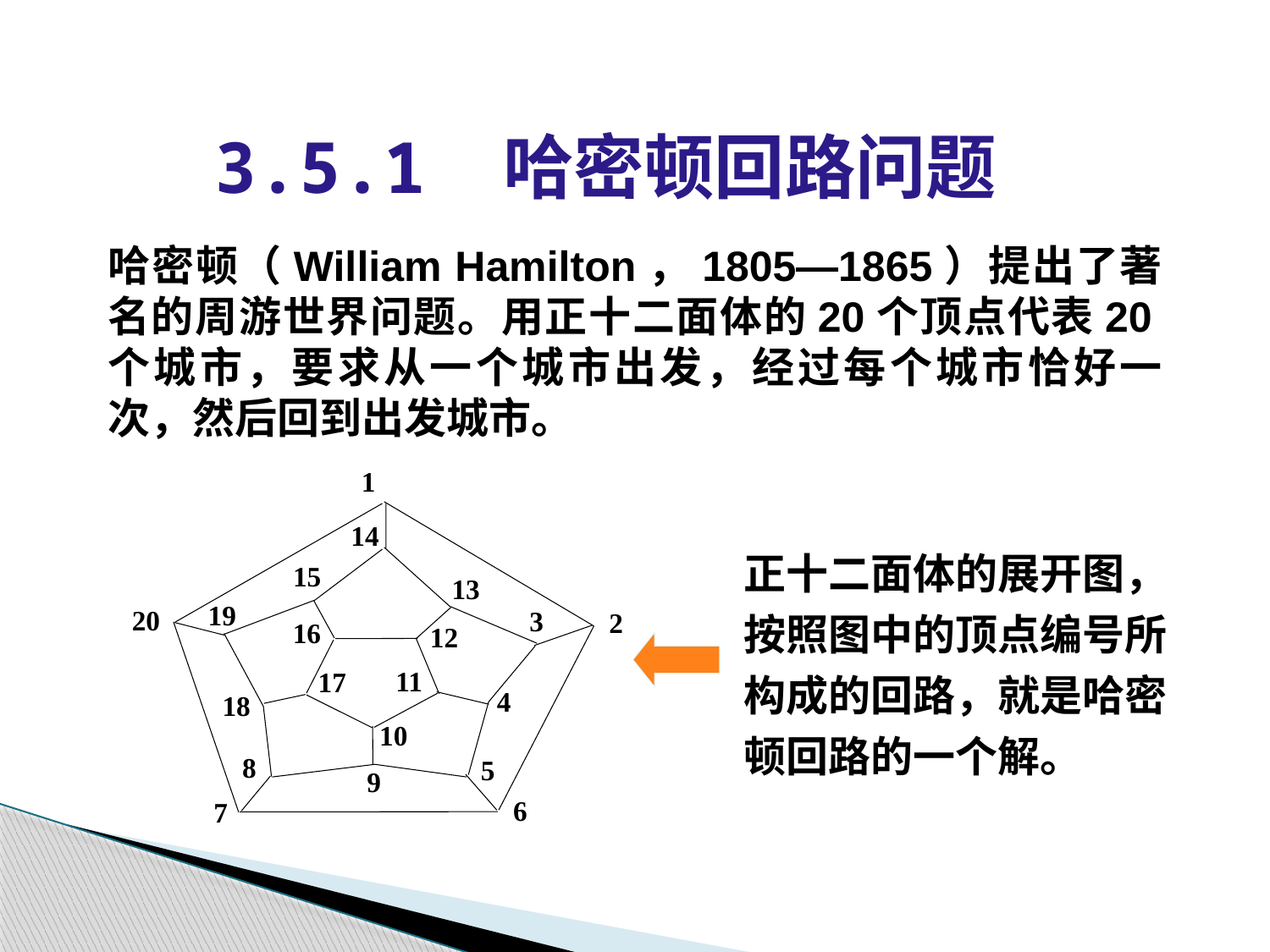

3.5.1  哈密顿回路问题
哈密顿（William Hamilton，1805—1865）提出了著名的周游世界问题。用正十二面体的20个顶点代表20个城市，要求从一个城市出发，经过每个城市恰好一次，然后回到出发城市。
1

14

15
13

19

20
3
2

16

12

11
17

4

18

10
8
5

9

6
7

正十二面体的展开图，按照图中的顶点编号所构成的回路，就是哈密顿回路的一个解。